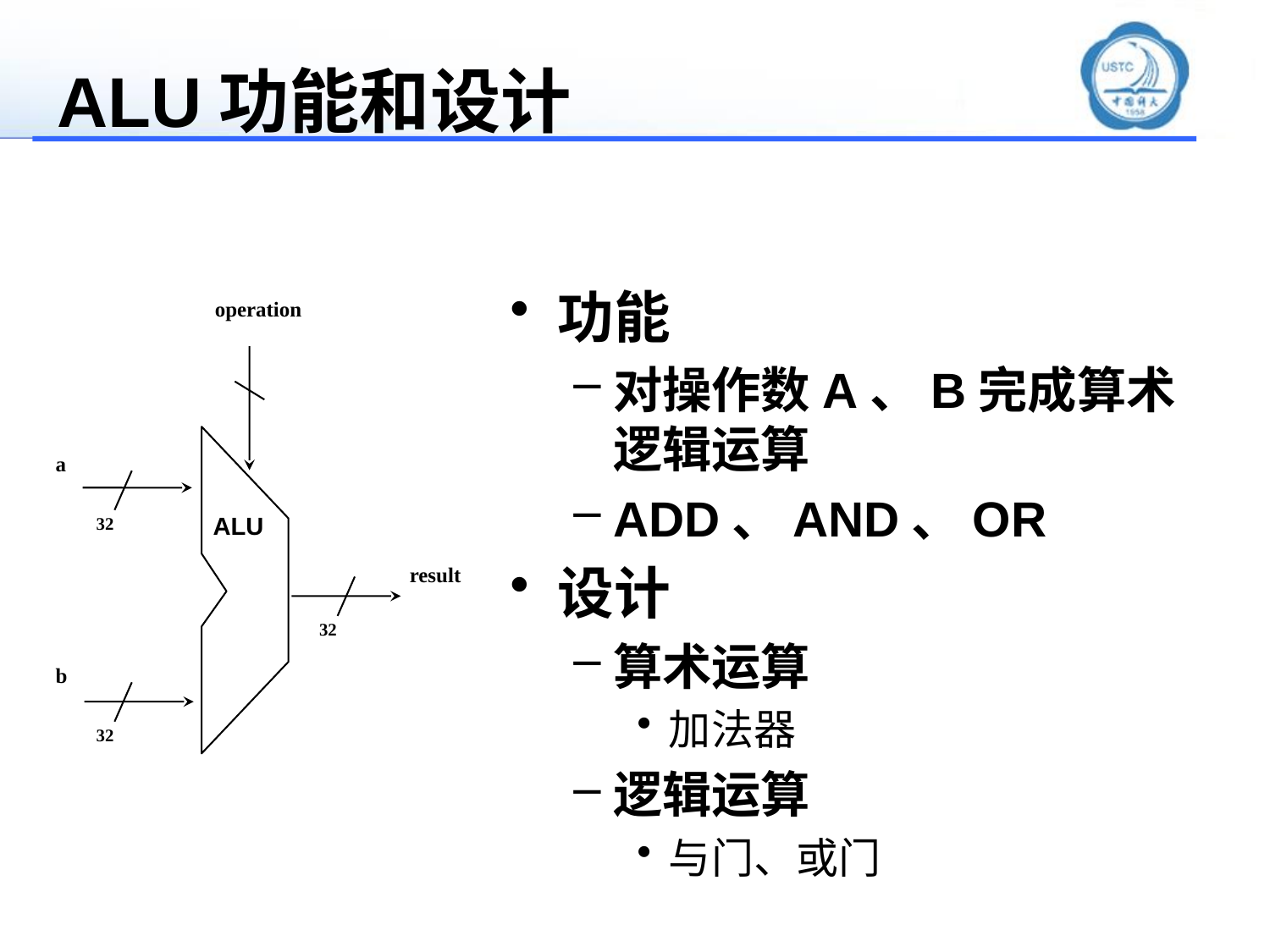

# ALU功能和设计

功能
对操作数A、B完成算术逻辑运算
ADD、AND、OR
设计
算术运算
加法器
逻辑运算
与门、或门
operation

a

32
result

32

b

32

ALU